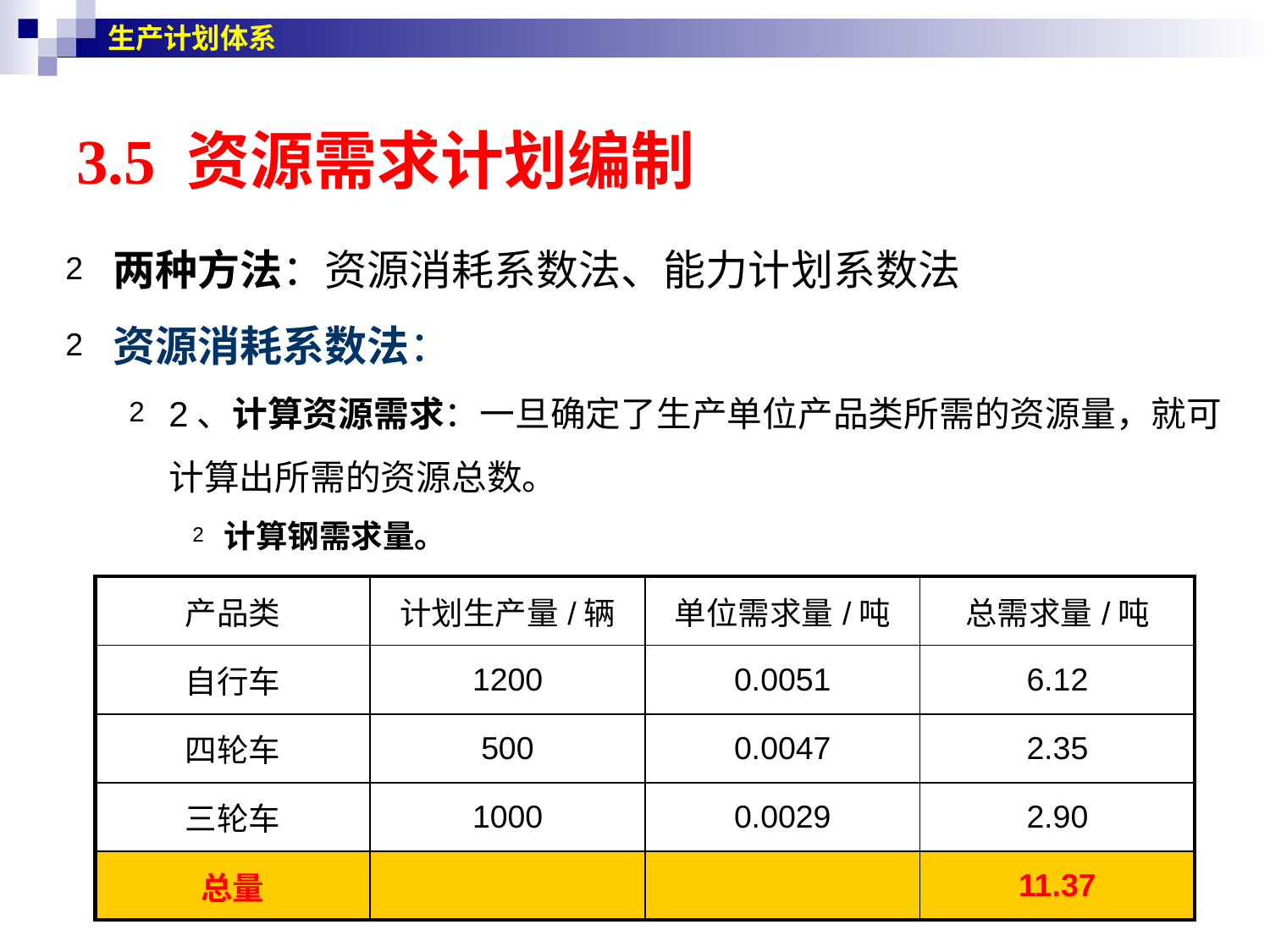

生产计划体系
# 3.5 资源需求计划编制
两种方法：资源消耗系数法、能力计划系数法
资源消耗系数法：
2、计算资源需求：一旦确定了生产单位产品类所需的资源量，就可计算出所需的资源总数。
计算钢需求量。

| 产品类 | 计划生产量/辆 | 单位需求量/吨 | 总需求量/吨 |
| --- | --- | --- | --- |
| 自行车 | 1200 | 0.0051 | 6.12 |
| 四轮车 | 500 | 0.0047 | 2.35 |
| 三轮车 | 1000 | 0.0029 | 2.90 |
| 总量 |  |  | 11.37 |